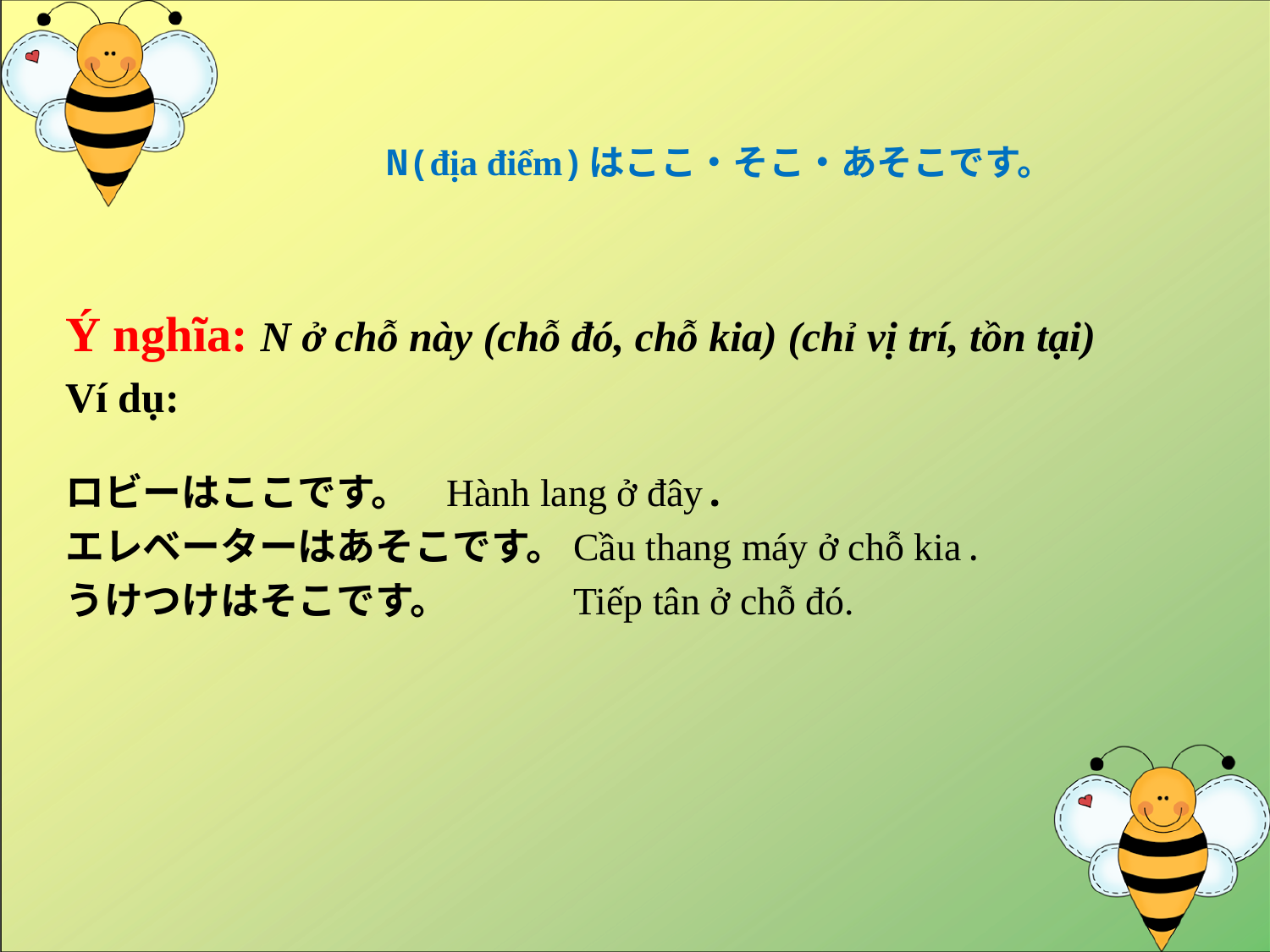

# N(địa điểm)はここ・そこ・あそこです。
Ý nghĩa: N ở chỗ này (chỗ đó, chỗ kia) (chỉ vị trí, tồn tại)
Ví dụ:

ロビーはここです。	Hành lang ở đây.
エレベーターはあそこです。	Cầu thang máy ở chỗ kia.
うけつけはそこです。	Tiếp tân ở chỗ đó.